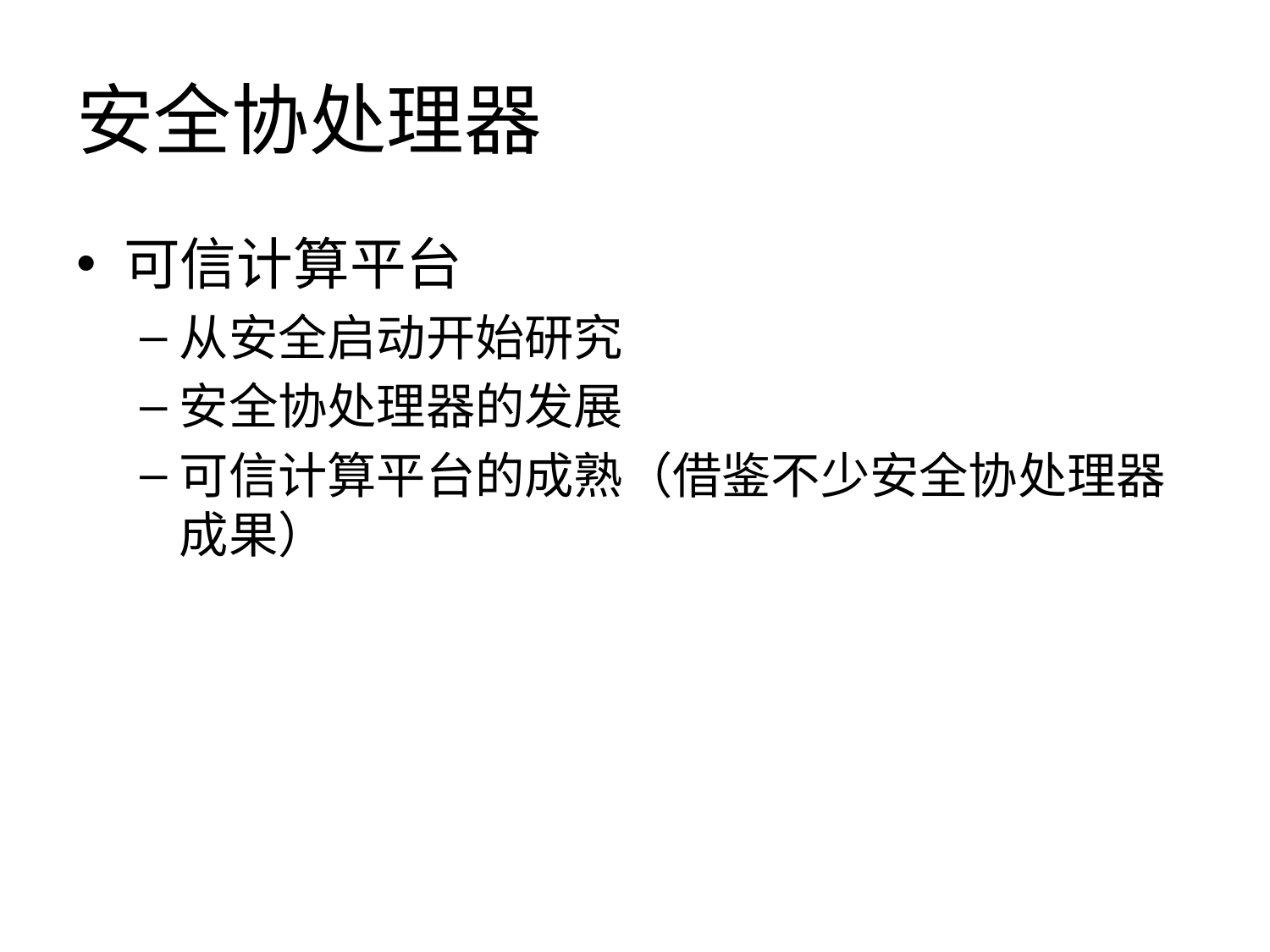

# 安全协处理器
可信计算平台
从安全启动开始研究
安全协处理器的发展
可信计算平台的成熟（借鉴不少安全协处理器成果）